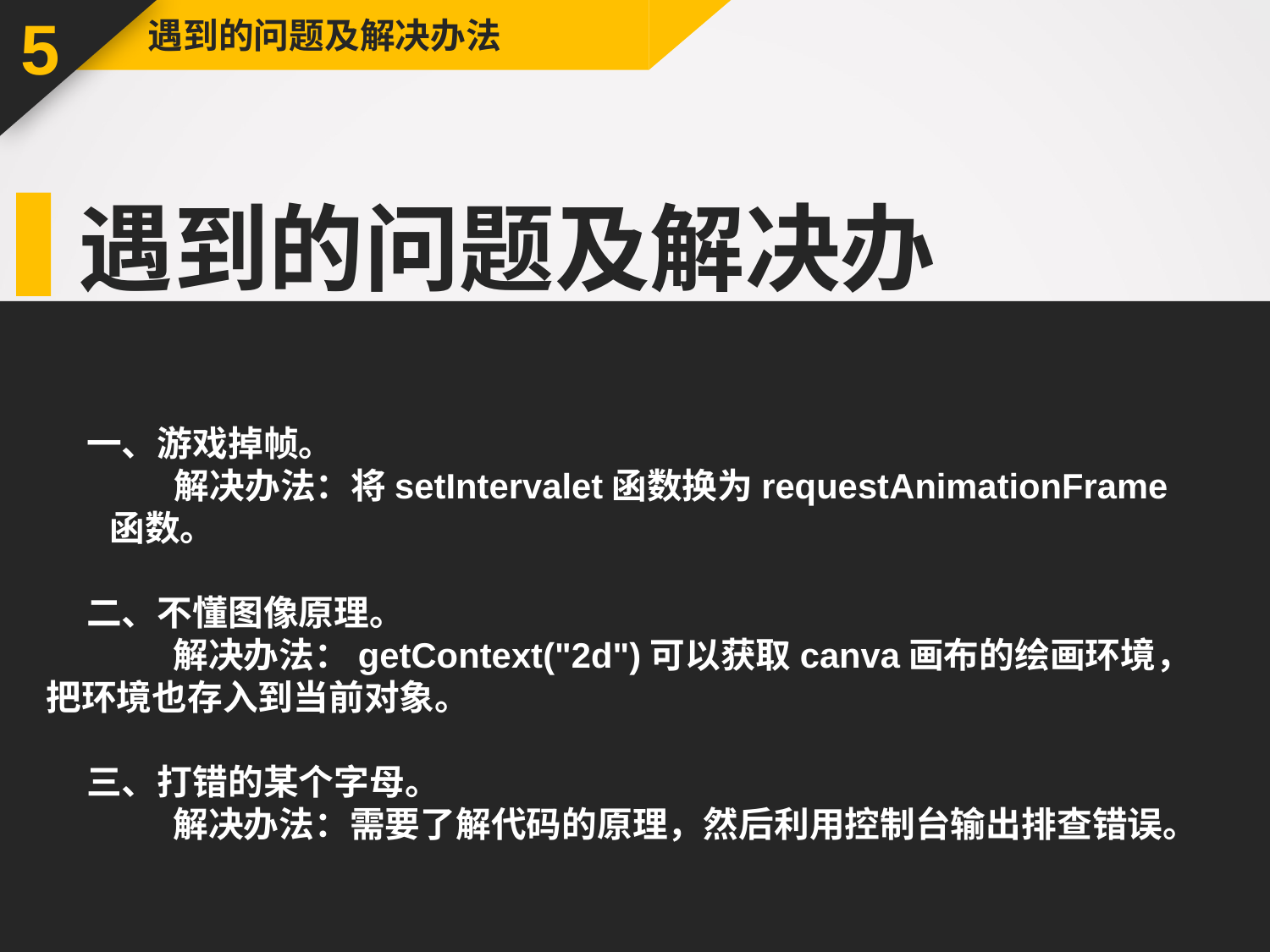

5

遇到的问题及解决办法

  遇到的问题及解决办法

    一、游戏掉帧。
       解决办法：将setIntervalet函数换为requestAnimationFrame函数。

    二、不懂图像原理。
	解决办法：getContext("2d")可以获取canva画布的绘画环境，把环境也存入到当前对象。

    三、打错的某个字母。
	解决办法：需要了解代码的原理，然后利用控制台输出排查错误。